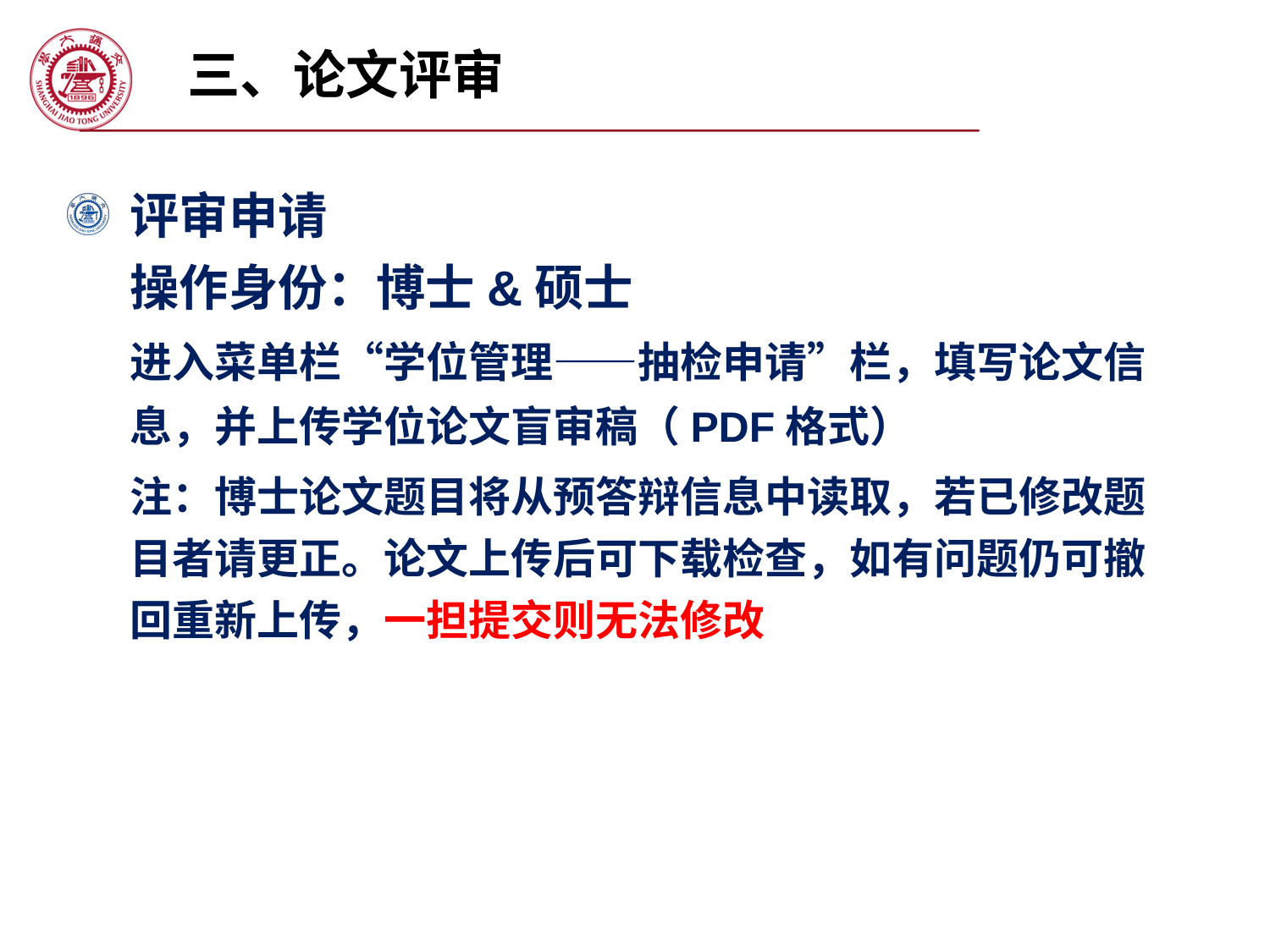

三、论文评审
评审申请
	操作身份：博士&硕士
	进入菜单栏“学位管理——抽检申请”栏，填写论文信息，并上传学位论文盲审稿（PDF格式）
	注：博士论文题目将从预答辩信息中读取，若已修改题目者请更正。论文上传后可下载检查，如有问题仍可撤回重新上传，一担提交则无法修改